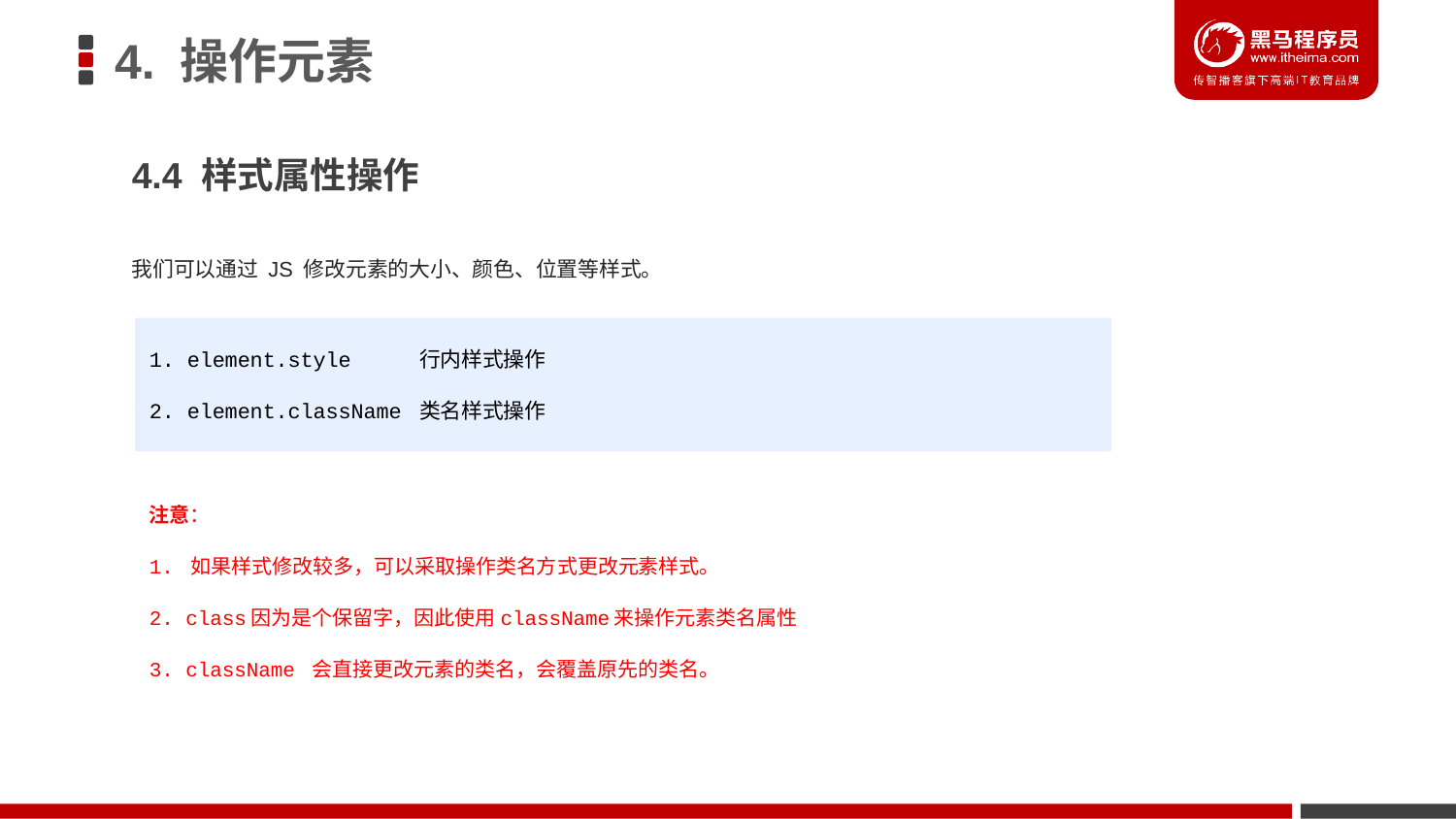

# 4. 操作元素
4.4 样式属性操作
我们可以通过 JS 修改元素的大小、颜色、位置等样式。
1. element.style     行内样式操作

2. element.className 类名样式操作
注意：
1. 如果样式修改较多，可以采取操作类名方式更改元素样式。
2. class因为是个保留字，因此使用className来操作元素类名属性
3. className 会直接更改元素的类名，会覆盖原先的类名。